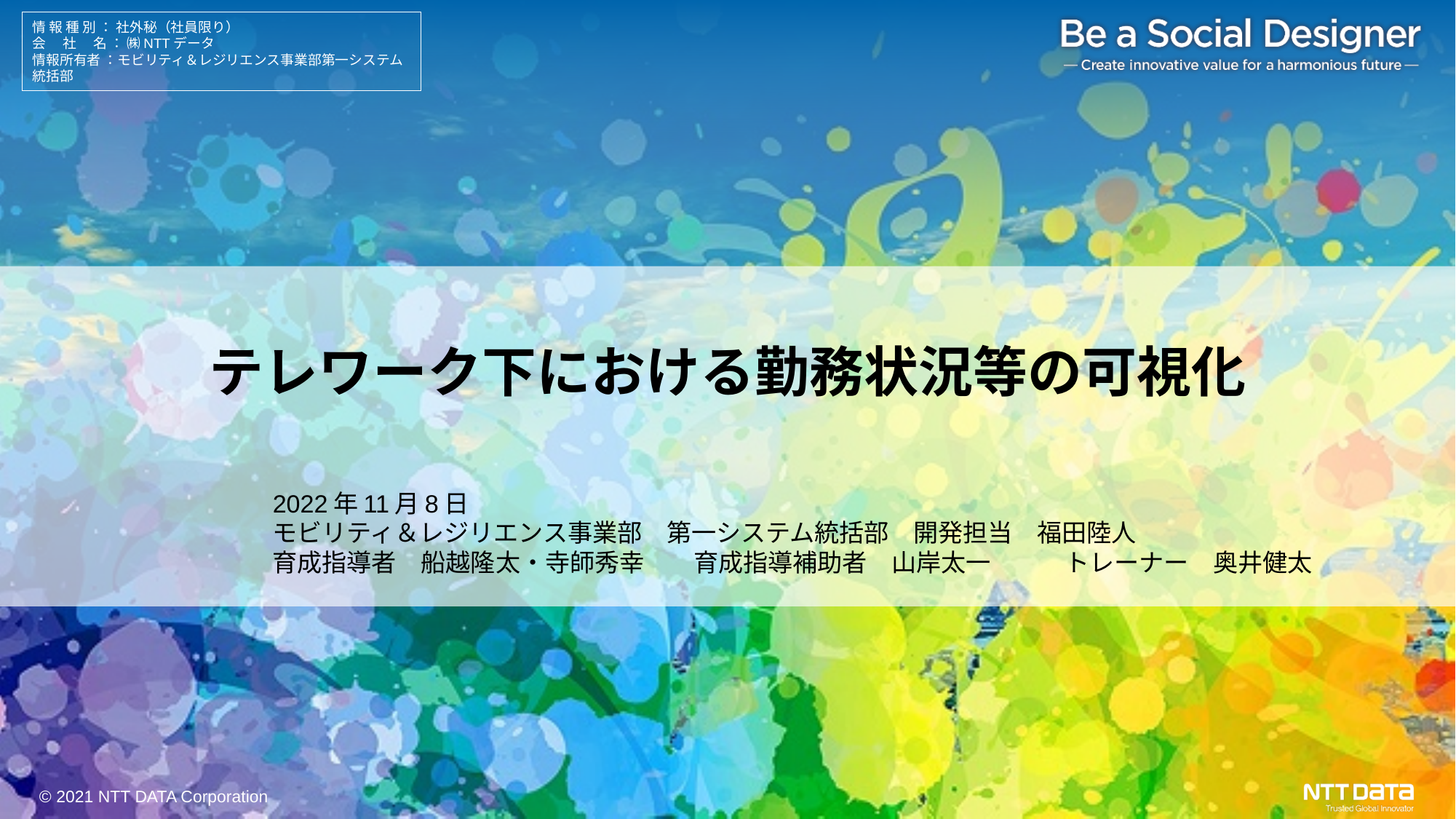

情 報 種 別 ： 社外秘（社員限り）
会　 社　 名 ： ㈱NTTデータ
情報所有者 ：モビリティ＆レジリエンス事業部第一システム統括部
# テレワーク下における勤務状況等の可視化
2022年11月8日
モビリティ＆レジリエンス事業部　第一システム統括部　開発担当　福田陸人
育成指導者　船越隆太・寺師秀幸　　育成指導補助者　山岸太一　　　トレーナー　奥井健太